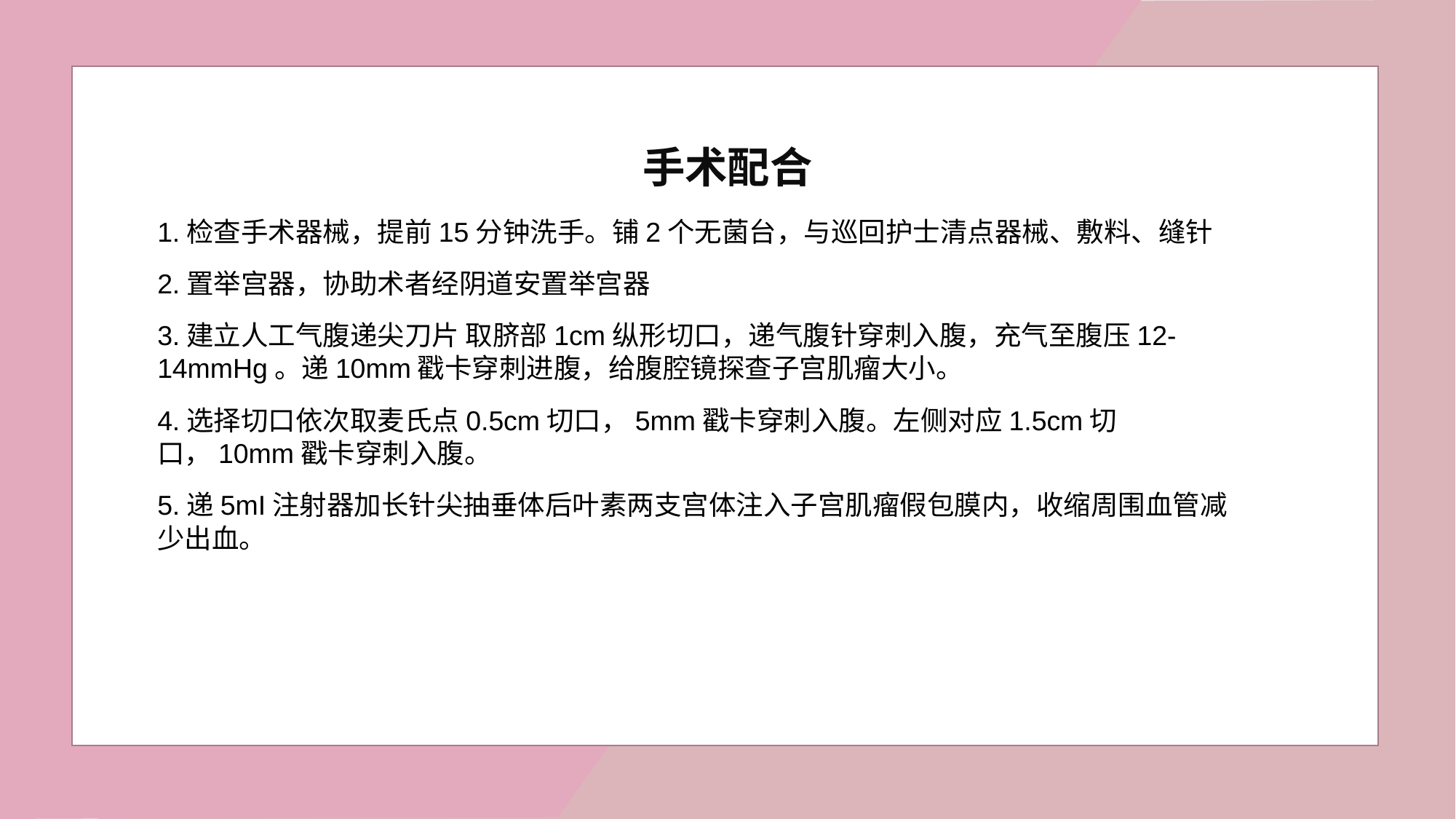

手术配合
1.检查手术器械，提前15分钟洗手。铺2个无菌台，与巡回护士清点器械、敷料、缝针
2.置举宫器，协助术者经阴道安置举宫器
3.建立人工气腹递尖刀片 取脐部1cm纵形切口，递气腹针穿刺入腹，充气至腹压12-14mmHg。递10mm戳卡穿刺进腹，给腹腔镜探查子宫肌瘤大小。
4.选择切口依次取麦氏点0.5cm切口，5mm戳卡穿刺入腹。左侧对应1.5cm切口，10mm戳卡穿刺入腹。
5.递5mI注射器加长针尖抽垂体后叶素两支宫体注入子宫肌瘤假包膜内，收缩周围血管减少出血。